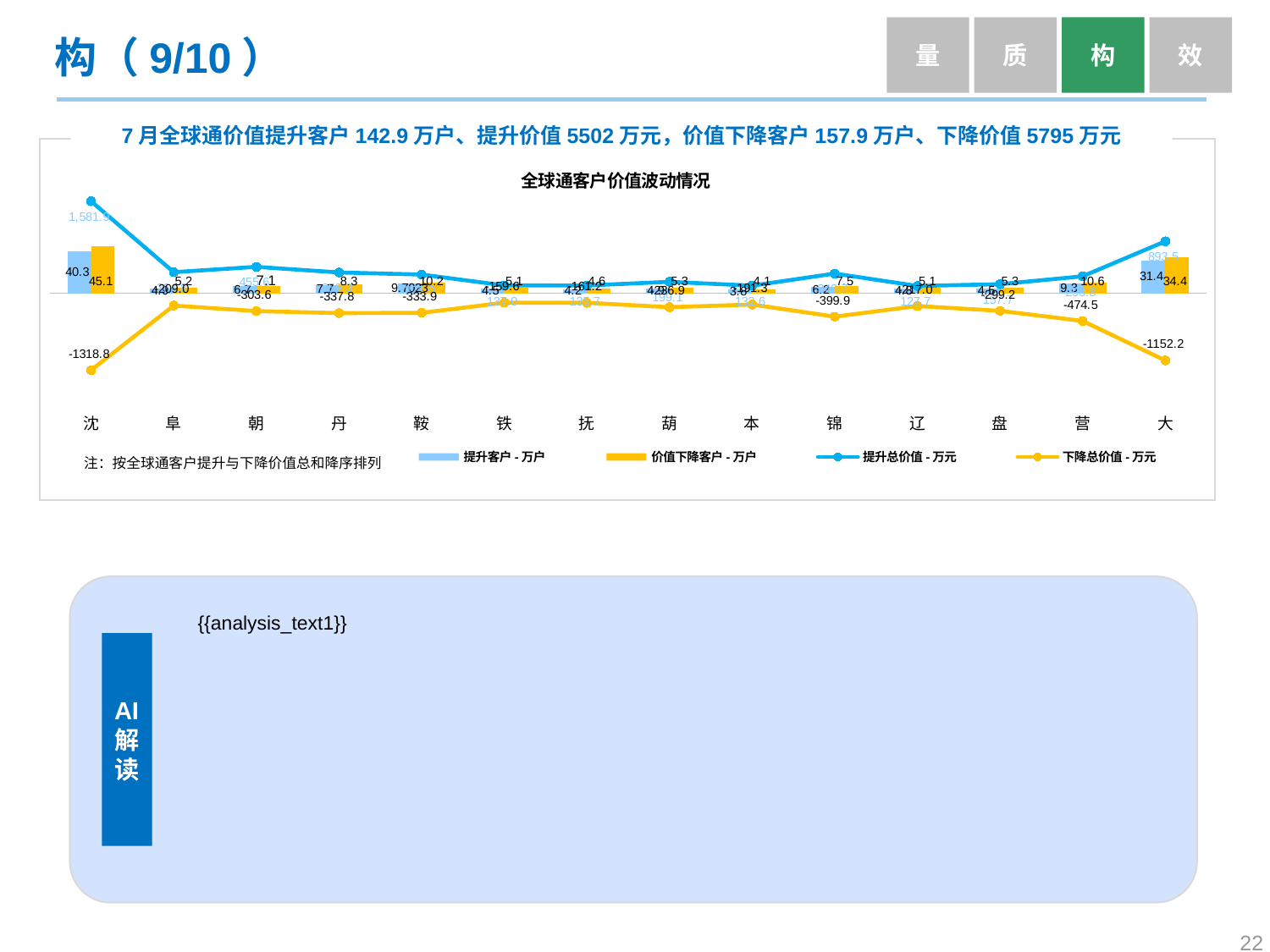

量
质
构
效
构（9/10）
7月全球通价值提升客户142.9万户、提升价值5502万元，价值下降客户157.9万户、下降价值5795万元
|  |
| --- |

### Chart: 全球通客户价值波动情况

| Category | 提升客户-万户 | 价值下降客户-万户 | 提升总价值-万元 | 下降总价值-万元 |
|---|---|---|---|---|
| 沈 | 40.2873 | 45.0682 | 1581.865959 | -1318.773851 |
| 阜 | 4.8621 | 5.2164 | 364.806331 | -209.03721 |
| 朝 | 6.6936 | 7.0668 | 455.5556 | -303.576852 |
| 丹 | 7.7365 | 8.3117 | 359.256909 | -337.823072 |
| 鞍 | 9.7023 | 10.2377 | 323.00637 | -333.875788 |
| 铁 | 4.452 | 5.1037 | 137.024116 | -159.641736 |
| 抚 | 4.1874 | 4.6139 | 135.715582 | -161.167491 |
| 葫 | 4.9388 | 5.2529 | 199.125711 | -236.906795 |
| 本 | 3.7863 | 4.1058 | 132.63815 | -191.344889 |
| 锦 | 6.2109 | 7.451 | 340.662929 | -399.871874 |
| 辽 | 4.774 | 5.0966 | 127.729433 | -216.952229 |
| 盘 | 4.5121 | 5.313 | 157.688908 | -299.208779 |
| 营 | 9.3367 | 10.6397 | 293.762364 | -474.515019 |
| 大 | 31.4457 | 34.3755 | 893.526753 | -1152.154726 |
注：按全球通客户提升与下降价值总和降序排列

{{analysis_text1}}
AI解
读